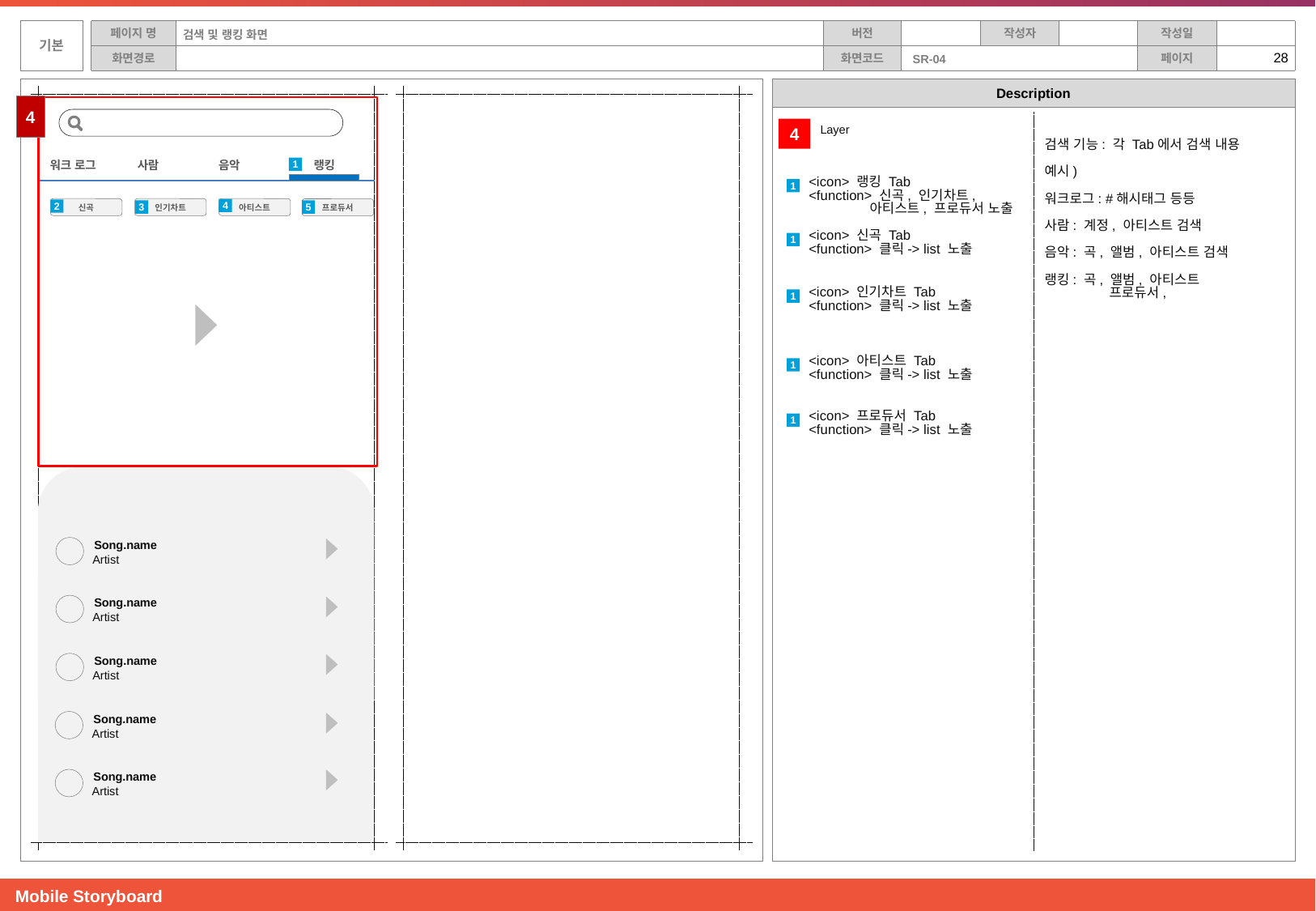

검색 및 랭킹 화면

 SR-04
4

4
Layer
검색 기능: 각 Tab에서 검색 내용

예시)

워크로그: #해시태그 등등

사람: 계정, 아티스트 검색

음악: 곡, 앨범, 아티스트 검색

랭킹: 곡, 앨범, 아티스트
                프로듀서,

워크 로그
음악
사람
랭킹
1

<icon> 랭킹 Tab
<function> 신곡, 인기차트,
               아티스트, 프로듀서 노출
1
신곡
인기차트
아티스트
4
프로듀서
2
5
3
<icon> 신곡 Tab
<function> 클릭-> list 노출
1
<icon> 인기차트 Tab
<function> 클릭-> list 노출
1

<icon> 아티스트 Tab
<function> 클릭-> list 노출
1
<icon> 프로듀서 Tab
<function> 클릭-> list 노출
1

Song.name

Artist

Song.name

Artist

Song.name

Artist

Song.name

Artist

Song.name

Artist